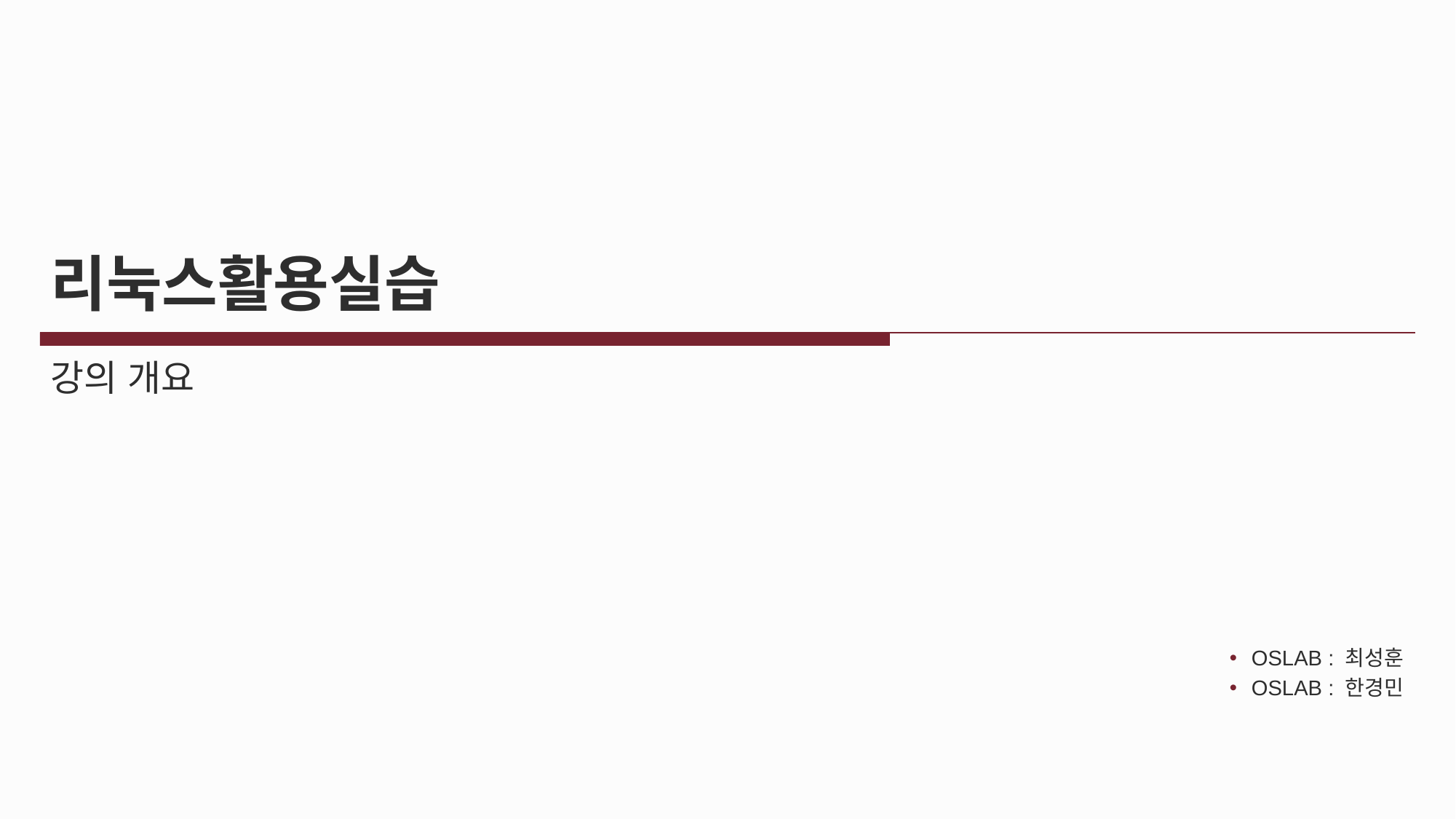

# 리눅스활용실습
강의 개요

OSLAB : 최성훈
OSLAB : 한경민